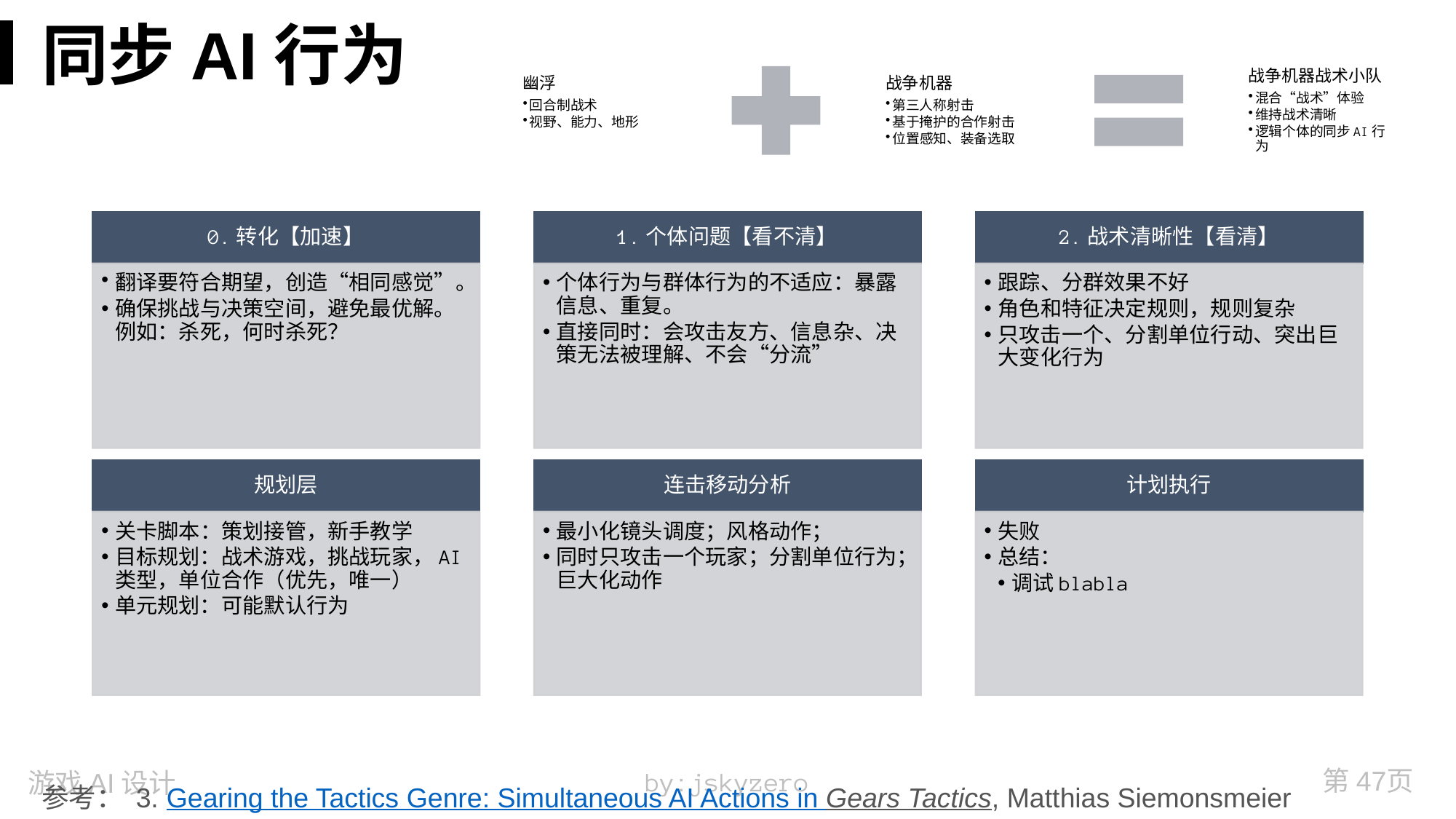

# 同步AI行为
幽浮
回合制战术
视野、能力、地形

战争机器
第三人称射击
基于掩护的合作射击
位置感知、装备选取

战争机器战术小队
混合“战术”体验
维持战术清晰
逻辑个体的同步AI行为
0.转化【加速】
翻译要符合期望，创造“相同感觉”。
确保挑战与决策空间，避免最优解。例如：杀死，何时杀死？
1.个体问题【看不清】
个体行为与群体行为的不适应：暴露信息、重复。
直接同时：会攻击友方、信息杂、决策无法被理解、不会“分流”
2.战术清晰性【看清】
跟踪、分群效果不好
角色和特征决定规则，规则复杂
只攻击一个、分割单位行动、突出巨大变化行为
规划层
关卡脚本：策划接管，新手教学
目标规划：战术游戏，挑战玩家，AI类型，单位合作（优先，唯一）
单元规划：可能默认行为
连击移动分析
最小化镜头调度；风格动作；
同时只攻击一个玩家；分割单位行为；巨大化动作
计划执行
失败
总结：
调试blabla
参考： 3. Gearing the Tactics Genre: Simultaneous AI Actions in Gears Tactics, Matthias Siemonsmeier